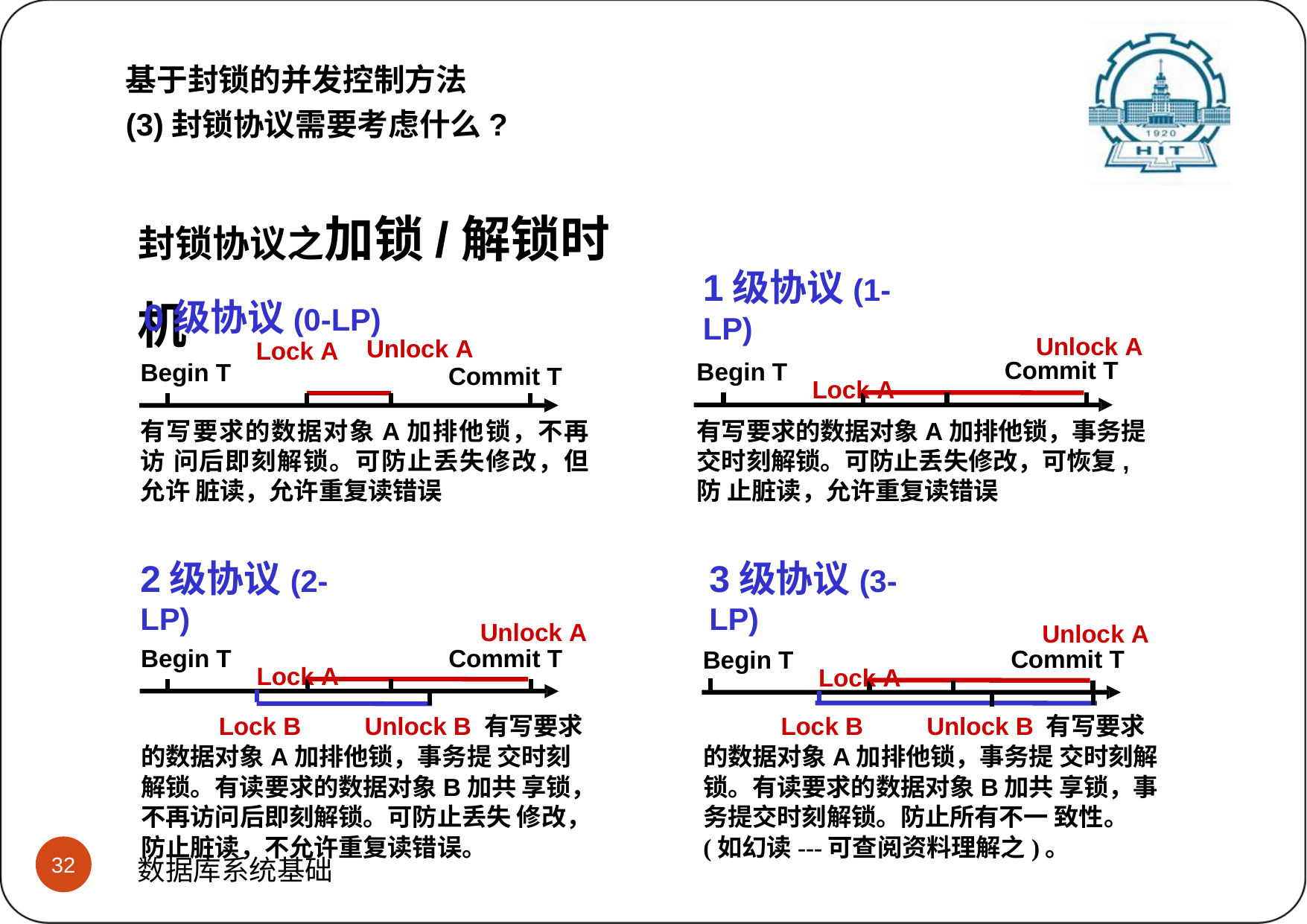

基于封锁的并发控制方法
(3)封锁协议需要考虑什么?
封锁协议之加锁/解锁时机
1级协议(1-LP)
Lock A
0级协议(0-LP)
Lock A
Unlock A
Commit T
Unlock A Commit T
Begin T
Begin T

有写要求的数据对象A加排他锁，不再访 问后即刻解锁。可防止丢失修改，但允许 脏读，允许重复读错误
有写要求的数据对象A加排他锁，事务提 交时刻解锁。可防止丢失修改，可恢复, 防 止脏读，允许重复读错误
2级协议(2-LP)
Lock A
3级协议(3-LP)
Lock A
Unlock A Commit T
Unlock A Commit T
Begin T
Begin T

Lock B	Unlock B 有写要求的数据对象A加排他锁，事务提 交时刻解锁。有读要求的数据对象B加共 享锁，不再访问后即刻解锁。可防止丢失 修改，防止脏读，不允许重复读错误。
Lock B	Unlock B 有写要求的数据对象A加排他锁，事务提 交时刻解锁。有读要求的数据对象B加共 享锁，事务提交时刻解锁。防止所有不一 致性。 (如幻读---可查阅资料理解之)。